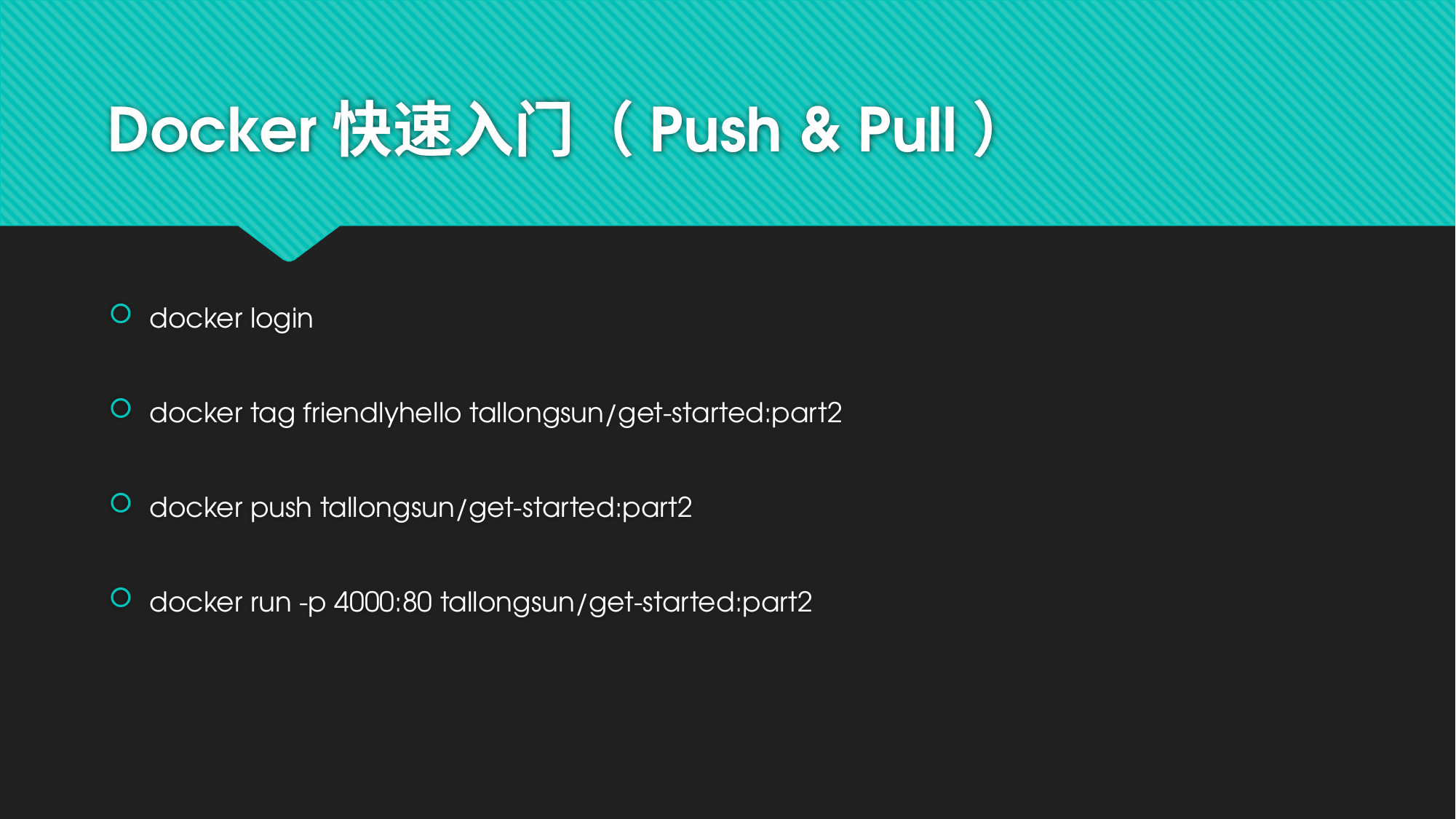

# Docker快速入门（Push & Pull）
docker login

docker tag friendlyhello tallongsun/get-started:part2

docker push tallongsun/get-started:part2

docker run -p 4000:80 tallongsun/get-started:part2